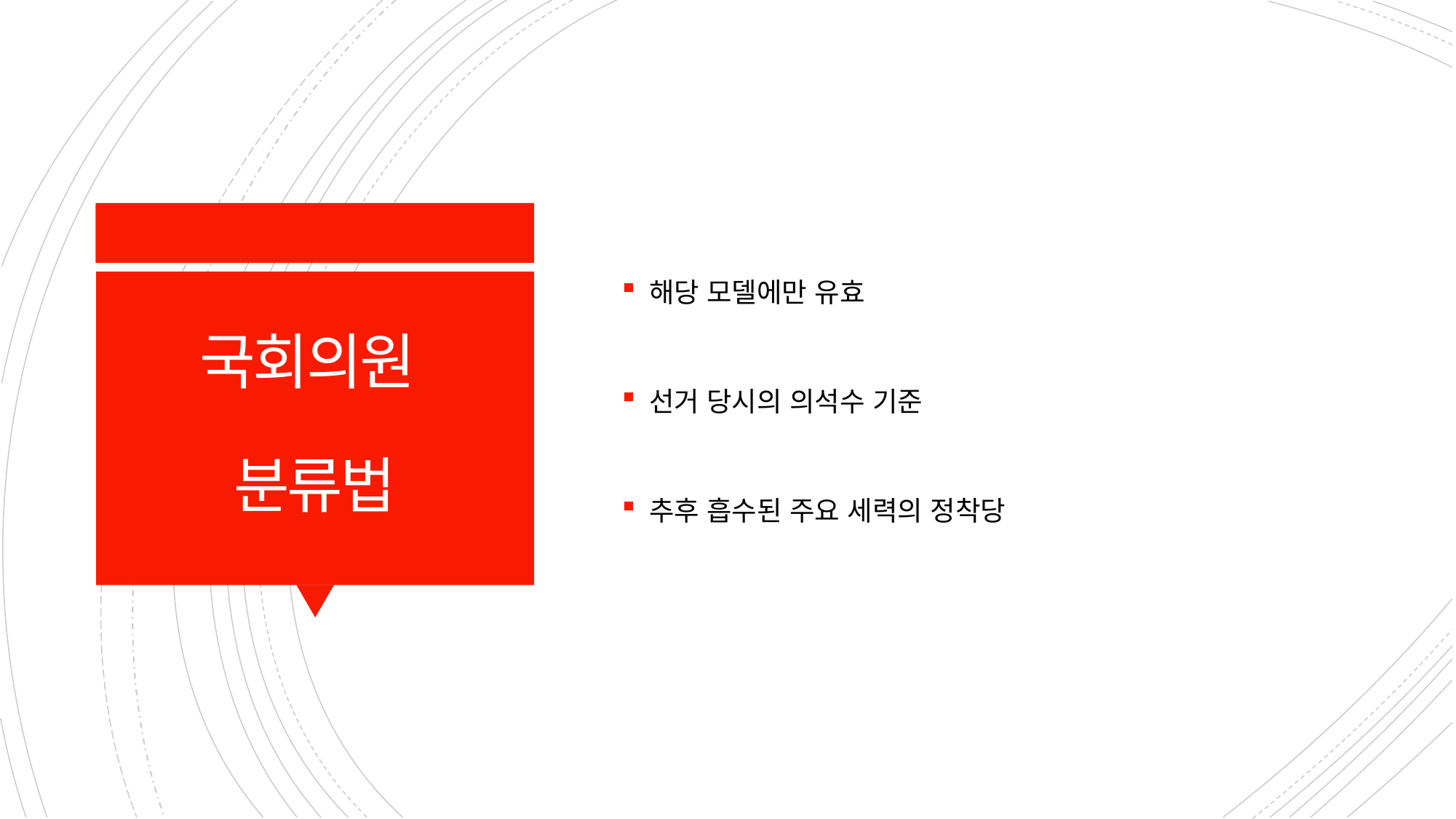

해당 모델에만 유효

선거 당시의 의석수 기준

추후 흡수된 주요 세력의 정착당
# 국회의원 분류법